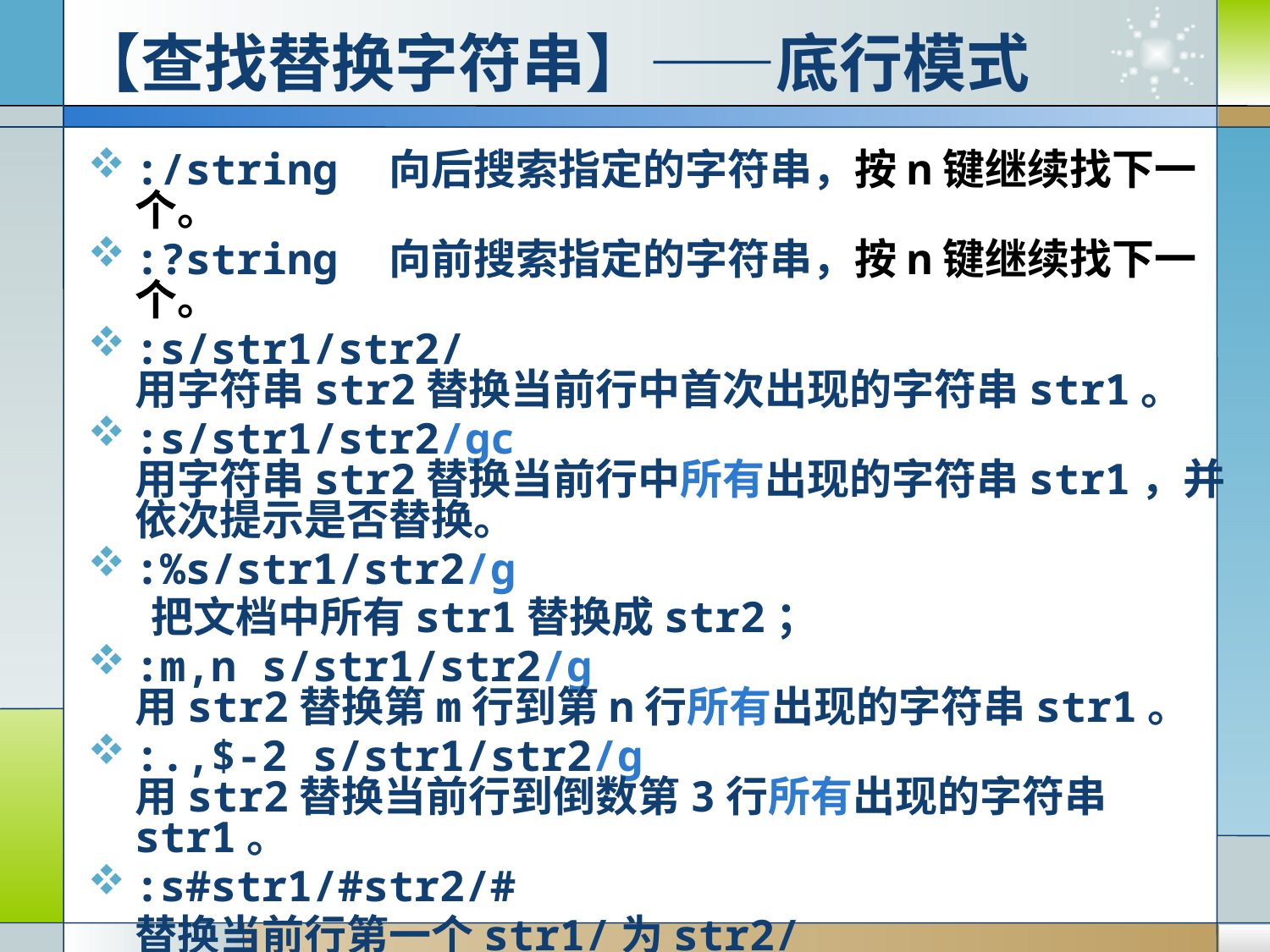

# 【查找替换字符串】——底行模式
:/string	向后搜索指定的字符串，按n键继续找下一个。
:?string	向前搜索指定的字符串，按n键继续找下一个。
:s/str1/str2/
用字符串str2替换当前行中首次出现的字符串str1。
:s/str1/str2/gc
用字符串str2替换当前行中所有出现的字符串str1，并依次提示是否替换。
:%s/str1/str2/g
把文档中所有str1替换成str2；
:m,n s/str1/str2/g
用str2替换第m行到第n行所有出现的字符串str1。
:.,$-2 s/str1/str2/g
用str2替换当前行到倒数第3行所有出现的字符串str1。
:s#str1/#str2/#
	替换当前行第一个str1/为str2/